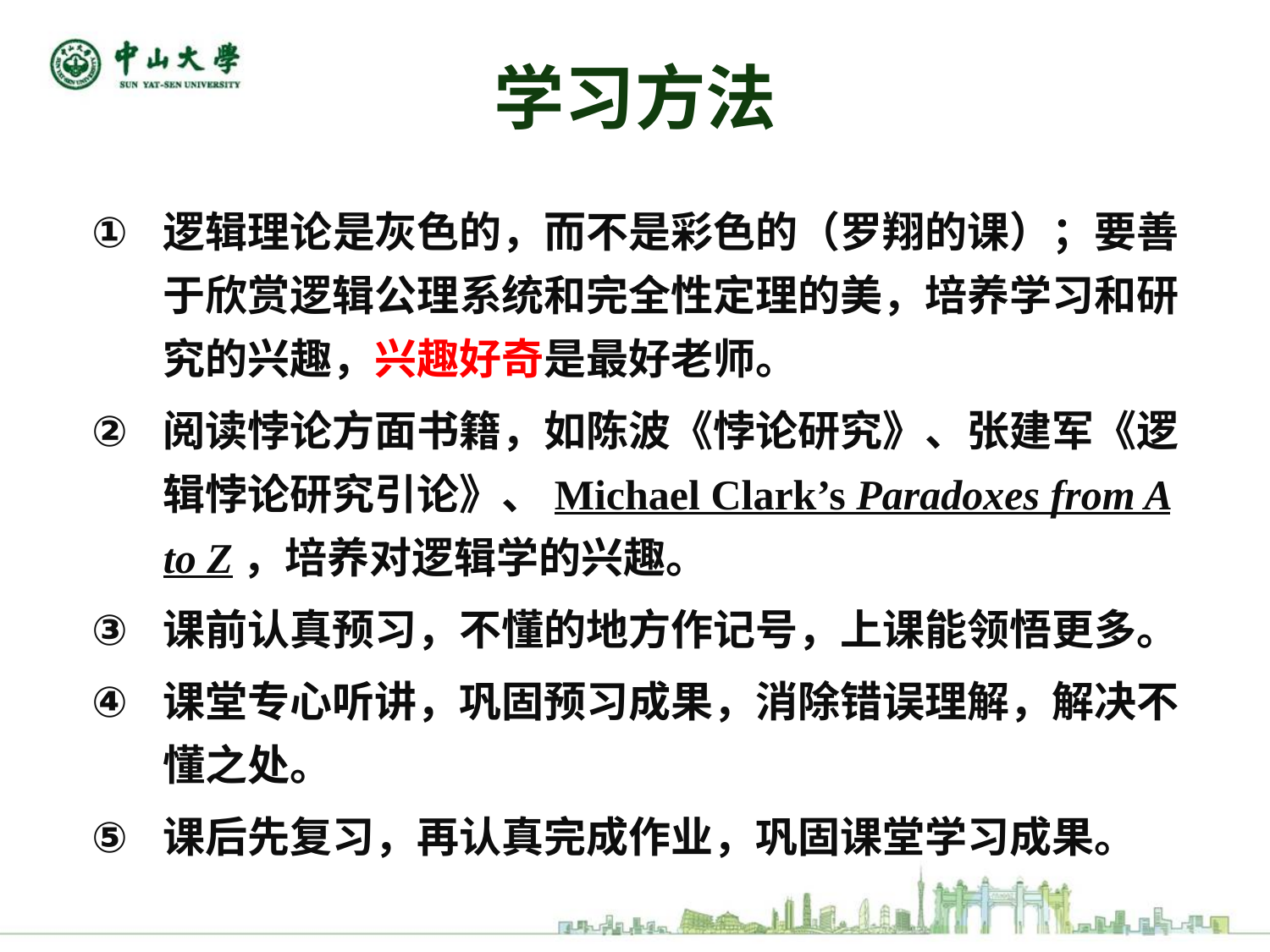

# 学习方法
逻辑理论是灰色的，而不是彩色的（罗翔的课）；要善于欣赏逻辑公理系统和完全性定理的美，培养学习和研究的兴趣，兴趣好奇是最好老师。
阅读悖论方面书籍，如陈波《悖论研究》、张建军《逻辑悖论研究引论》、Michael Clark’s Paradoxes from A to Z，培养对逻辑学的兴趣。
课前认真预习，不懂的地方作记号，上课能领悟更多。
课堂专心听讲，巩固预习成果，消除错误理解，解决不懂之处。
课后先复习，再认真完成作业，巩固课堂学习成果。